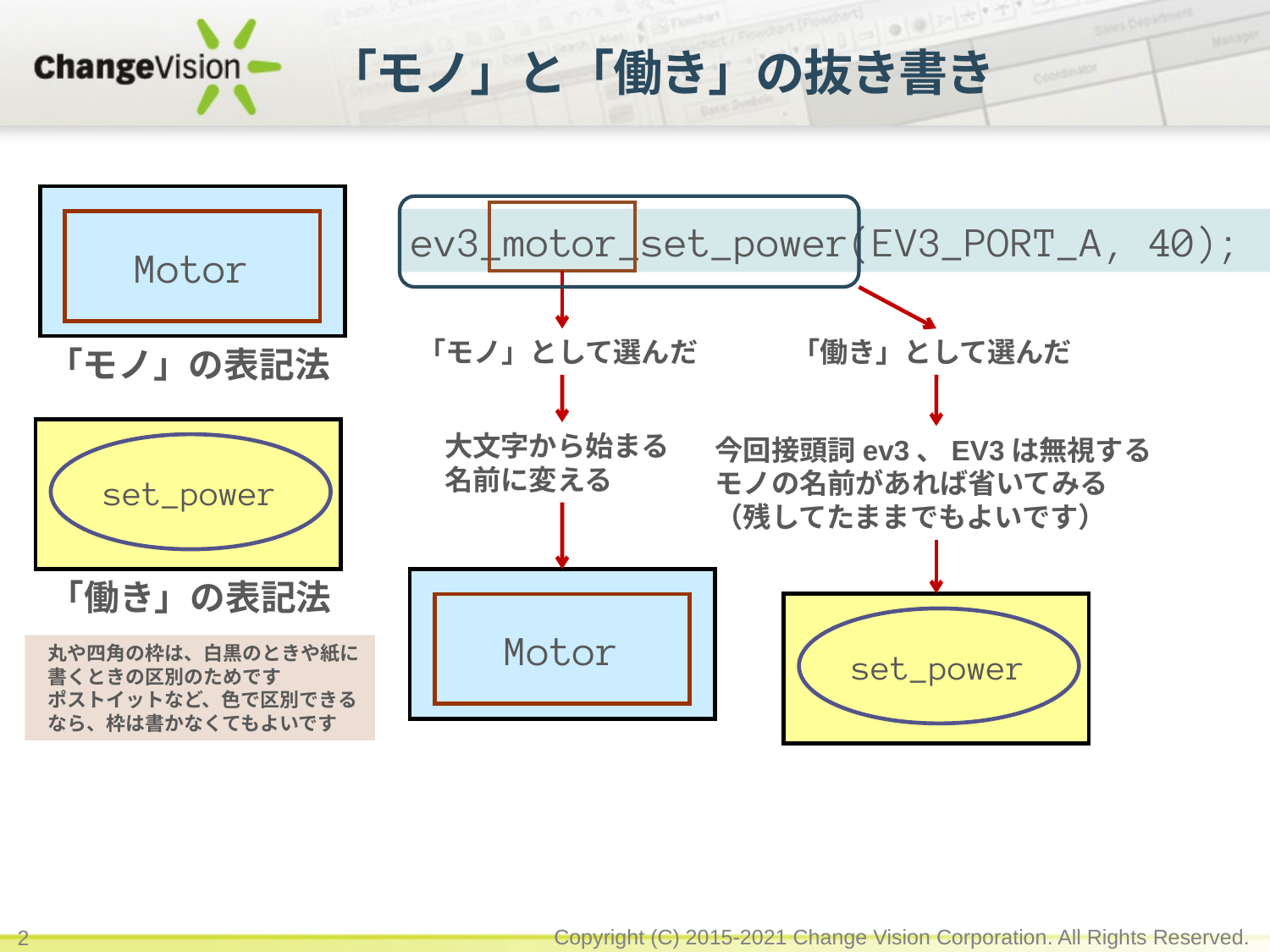

# 「モノ」と「働き」の抜き書き
バンパー
Motor

ev3_motor_set_power(EV3_PORT_A, 40);
「働き」として選んだ
「モノ」として選んだ
「モノ」の表記法

set_power
大文字から始まる名前に変える
今回接頭詞ev3、EV3は無視する
モノの名前があれば省いてみる（残してたままでもよいです）
バンパー
Motor
「働き」の表記法

set_power
丸や四角の枠は、白黒のときや紙に書くときの区別のためです
ポストイットなど、色で区別できるなら、枠は書かなくてもよいです
2
Copyright (C) 2015-2021 Change Vision Corporation. All Rights Reserved.